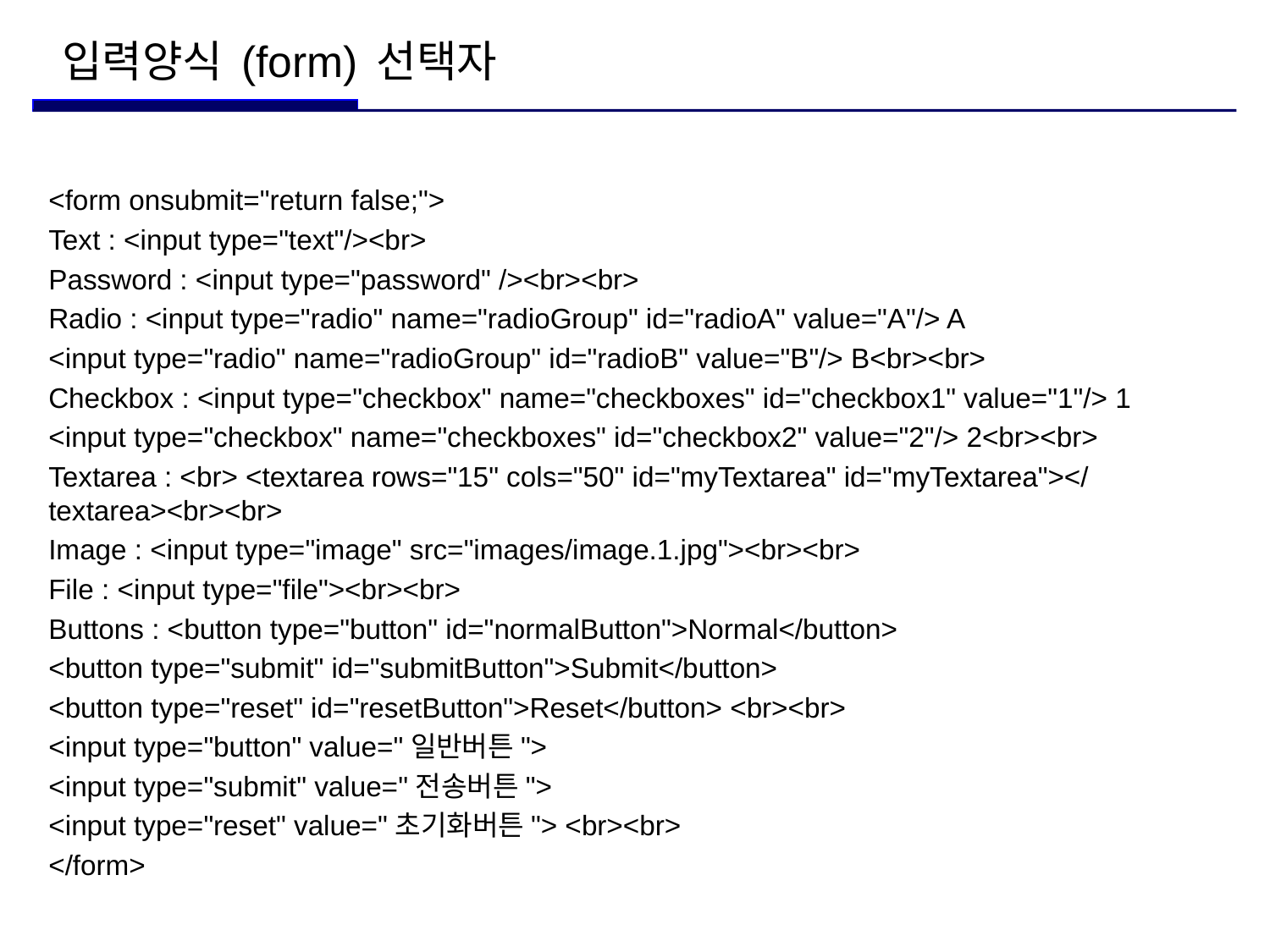

# 입력양식 (form) 선택자
<form onsubmit="return false;">
Text : <input type="text"/><br>
Password : <input type="password" /><br><br>
Radio : <input type="radio" name="radioGroup" id="radioA" value="A"/> A
<input type="radio" name="radioGroup" id="radioB" value="B"/> B<br><br>
Checkbox : <input type="checkbox" name="checkboxes" id="checkbox1" value="1"/> 1
<input type="checkbox" name="checkboxes" id="checkbox2" value="2"/> 2<br><br>
Textarea : <br> <textarea rows="15" cols="50" id="myTextarea" id="myTextarea"></textarea><br><br>
Image : <input type="image" src="images/image.1.jpg"><br><br>
File : <input type="file"><br><br>
Buttons : <button type="button" id="normalButton">Normal</button>
<button type="submit" id="submitButton">Submit</button>
<button type="reset" id="resetButton">Reset</button> <br><br>
<input type="button" value="일반버튼">
<input type="submit" value="전송버튼">
<input type="reset" value="초기화버튼"> <br><br>
</form>